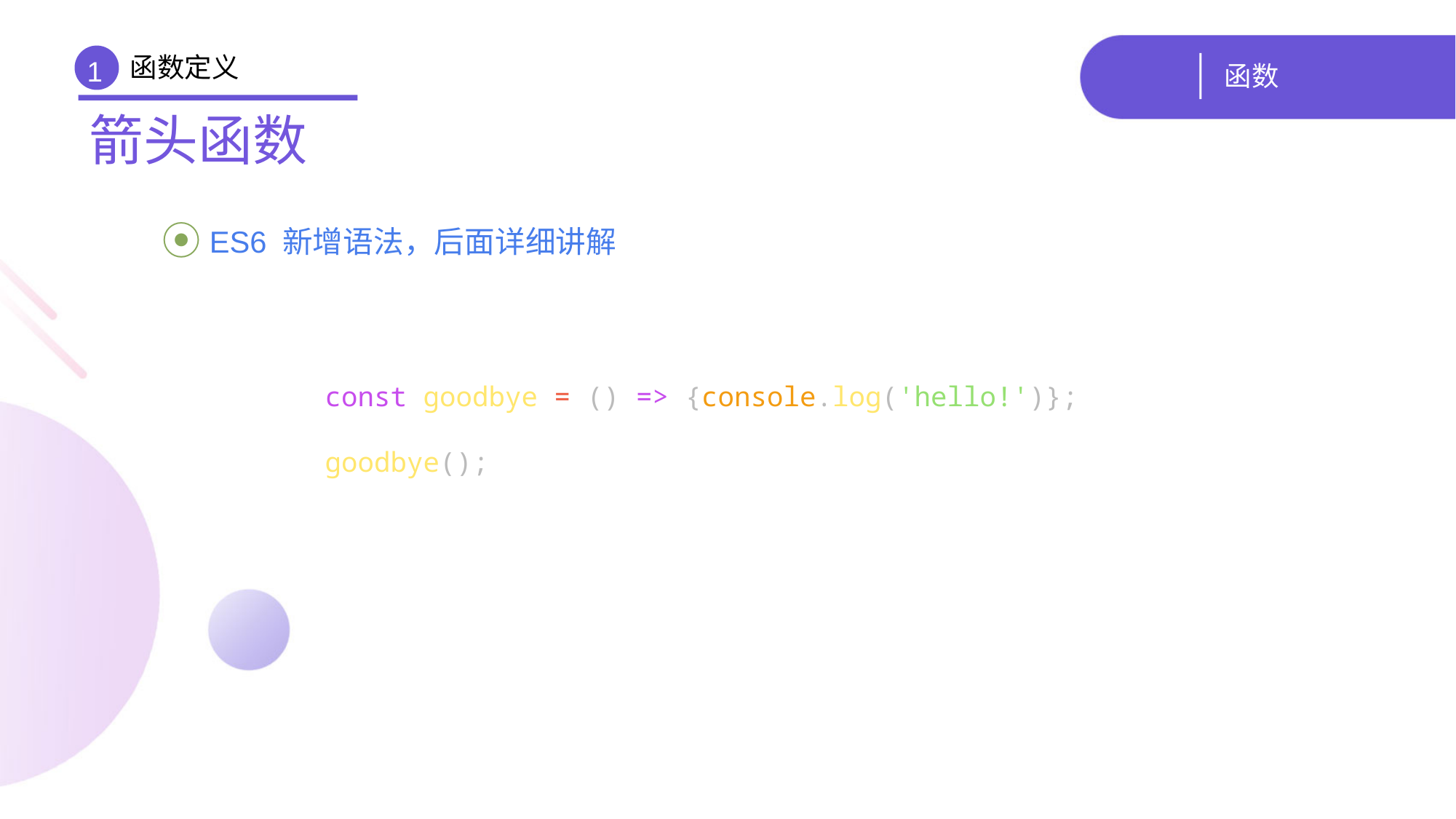

函数定义
# 函数
1
箭头函数
 ES6 新增语法，后面详细讲解
const goodbye = () => {console.log('hello!')};
goodbye();